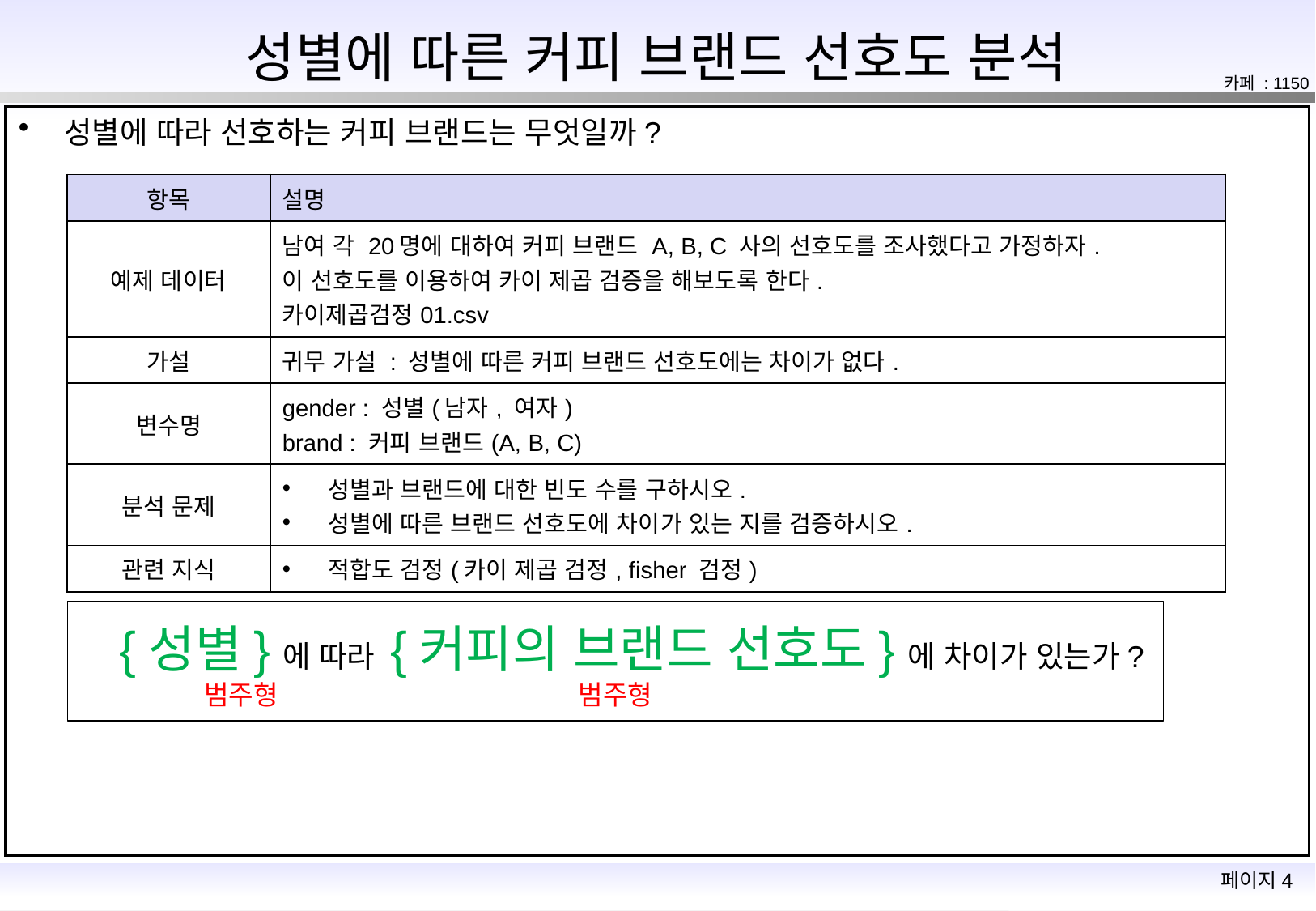

# 성별에 따른 커피 브랜드 선호도 분석
카페 : 1150
성별에 따라 선호하는 커피 브랜드는 무엇일까?
| 항목 | 설명 |
| --- | --- |
| 예제 데이터 | 남여 각 20명에 대하여 커피 브랜드 A, B, C 사의 선호도를 조사했다고 가정하자. 이 선호도를 이용하여 카이 제곱 검증을 해보도록 한다. 카이제곱검정01.csv |
| 가설 | 귀무 가설 : 성별에 따른 커피 브랜드 선호도에는 차이가 없다. |
| 변수명 | gender : 성별(남자, 여자) brand : 커피 브랜드(A, B, C) |
| 분석 문제 | 성별과 브랜드에 대한 빈도 수를 구하시오. 성별에 따른 브랜드 선호도에 차이가 있는 지를 검증하시오. |
| 관련 지식 | 적합도 검정(카이 제곱 검정, fisher 검정) |

{성별}에 따라 {커피의 브랜드 선호도}에 차이가 있는가?
범주형
범주형